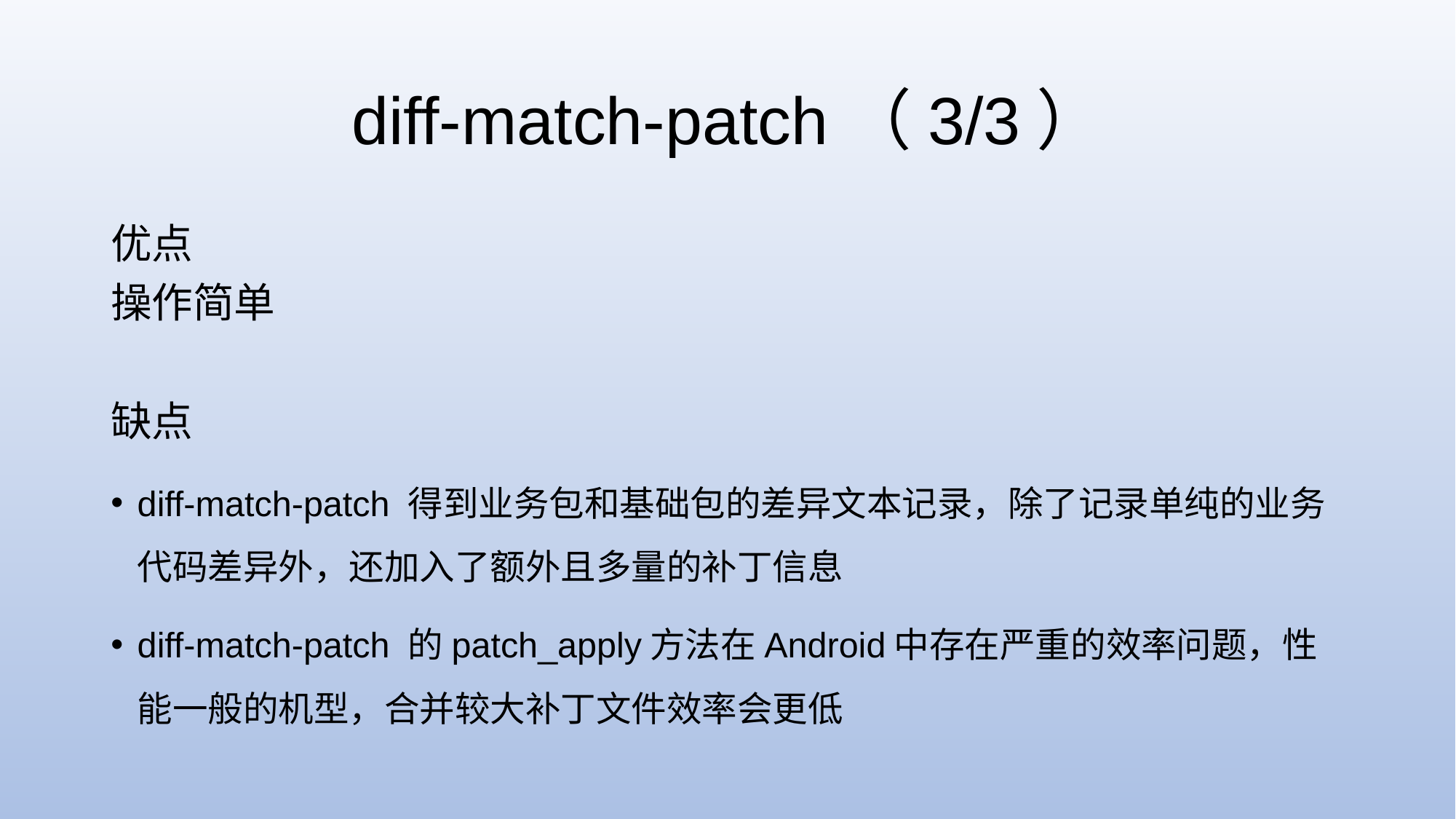

# diff-match-patch（3/3）
优点
操作简单

缺点
diff-match-patch 得到业务包和基础包的差异文本记录，除了记录单纯的业务代码差异外，还加入了额外且多量的补丁信息
diff-match-patch 的patch_apply方法在Android中存在严重的效率问题，性能一般的机型，合并较大补丁文件效率会更低